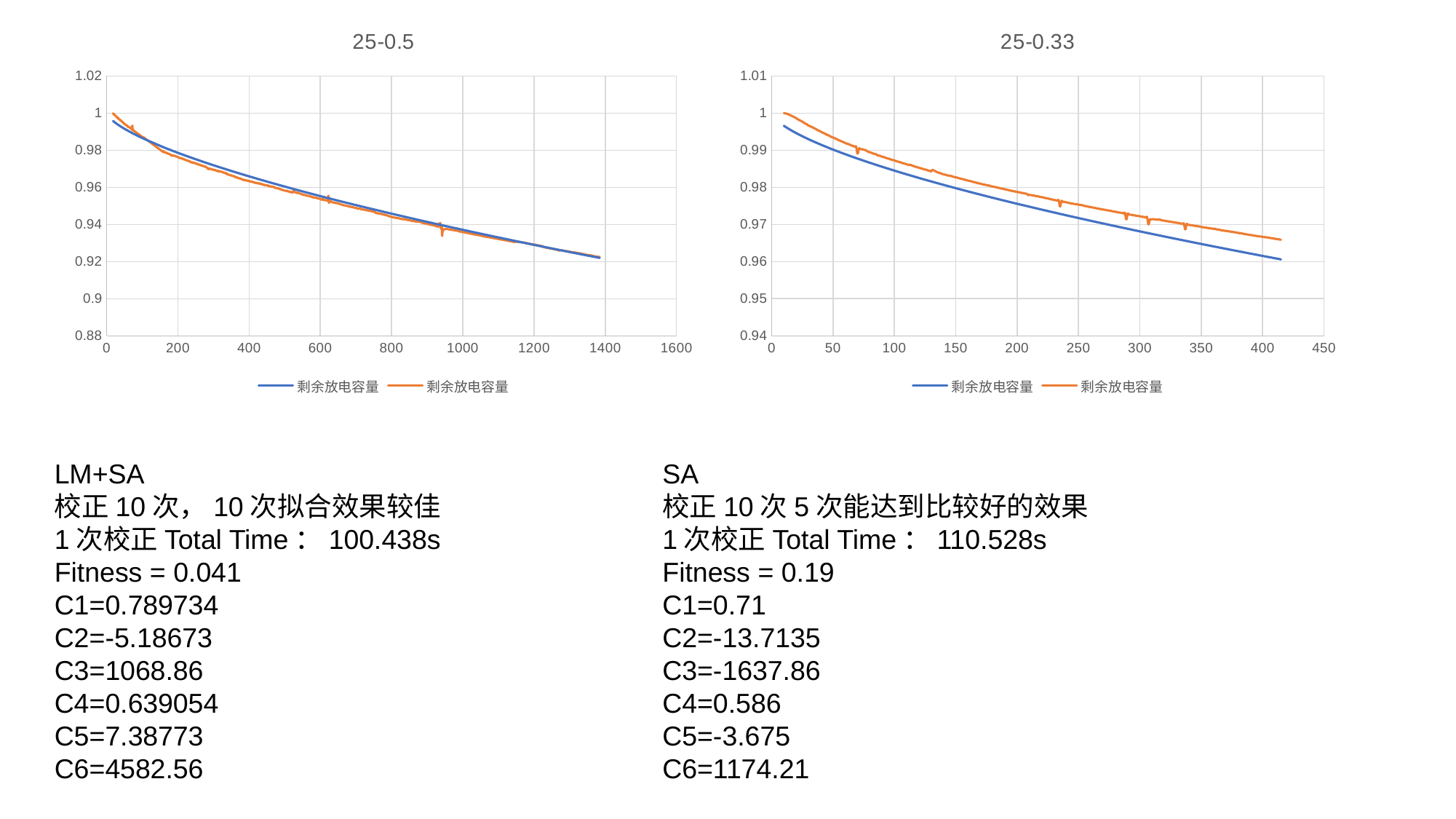

### Chart: 25-0.5

| Category | 剩余放电容量 | 剩余放电容量 |
|---|---|---|

### Chart: 25-0.33

| Category | 剩余放电容量 | 剩余放电容量 |
|---|---|---|
LM+SA
校正10次，10次拟合效果较佳
1次校正Total Time：100.438s
Fitness = 0.041
C1=0.789734
C2=-5.18673
C3=1068.86
C4=0.639054
C5=7.38773
C6=4582.56
SA
校正10次5次能达到比较好的效果
1次校正Total Time：110.528s
Fitness = 0.19
C1=0.71
C2=-13.7135
C3=-1637.86
C4=0.586
C5=-3.675
C6=1174.21